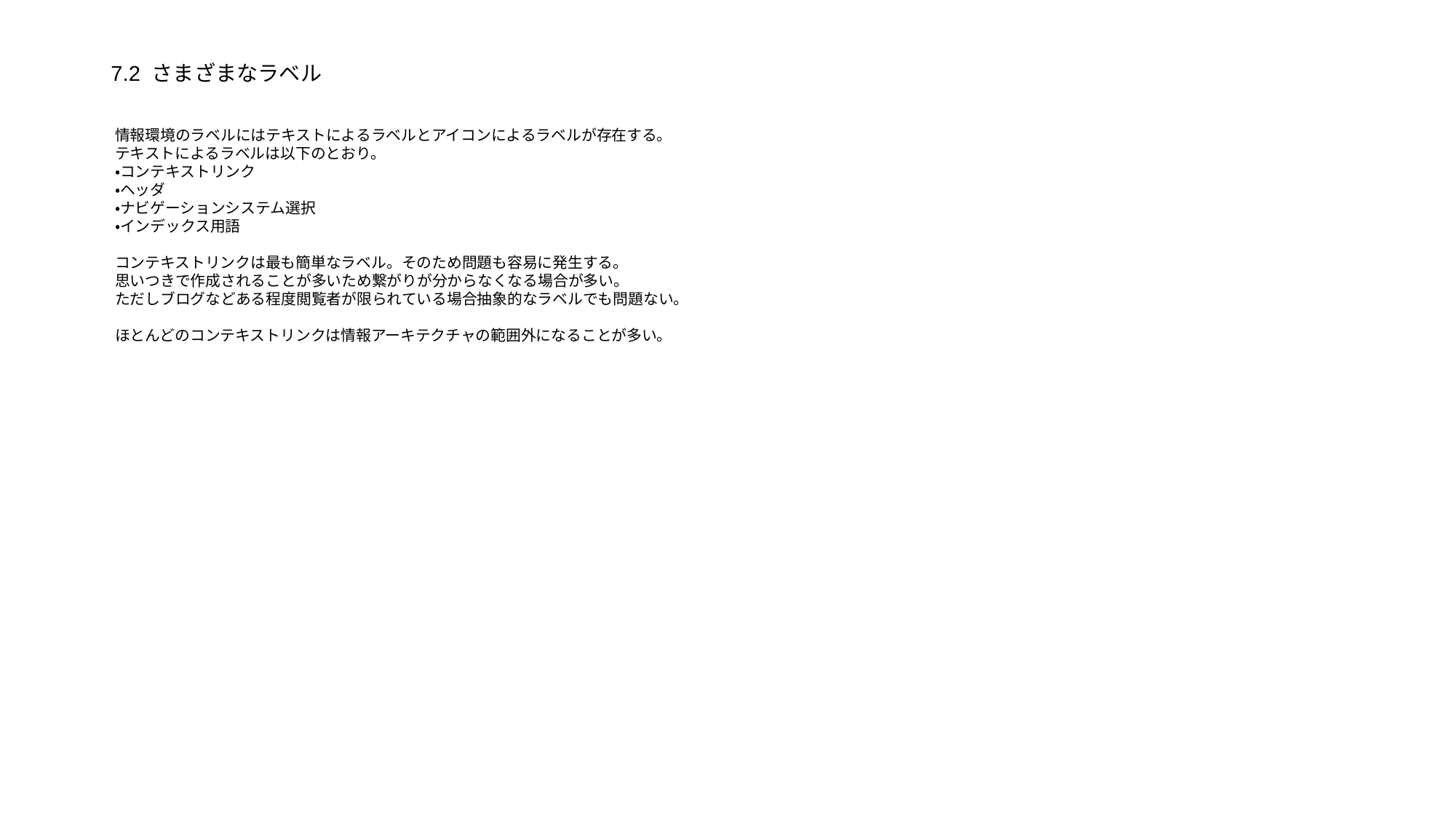

# 7.2 さまざまなラベル
情報環境のラベルにはテキストによるラベルとアイコンによるラベルが存在する。
テキストによるラベルは以下のとおり。
・コンテキストリンク
・ヘッダ
・ナビゲーションシステム選択
・インデックス用語

コンテキストリンクは最も簡単なラベル。そのため問題も容易に発生する。
思いつきで作成されることが多いため繋がりが分からなくなる場合が多い。
ただしブログなどある程度閲覧者が限られている場合抽象的なラベルでも問題ない。

ほとんどのコンテキストリンクは情報アーキテクチャの範囲外になることが多い。